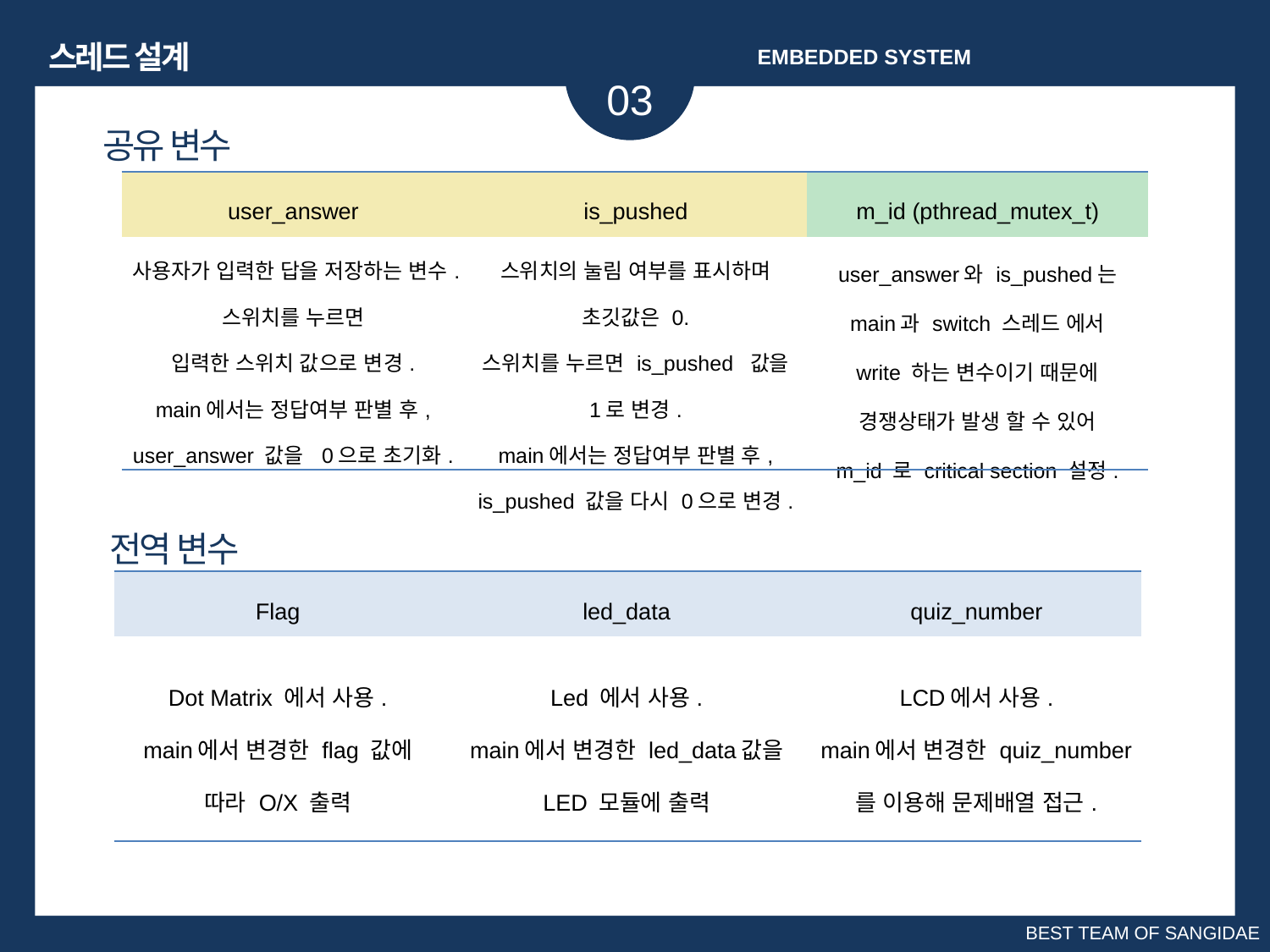

스레드 설계
EMBEDDED SYSTEM
03

공유 변수
| user\_answer | is\_pushed | m\_id (pthread\_mutex\_t) |
| --- | --- | --- |
| 사용자가 입력한 답을 저장하는 변수. 스위치를 누르면 입력한 스위치 값으로 변경. main에서는 정답여부 판별 후, user\_answer 값을 0으로 초기화. | 스위치의 눌림 여부를 표시하며 초깃값은 0. 스위치를 누르면 is\_pushed 값을 1로 변경. main에서는 정답여부 판별 후, is\_pushed 값을 다시 0으로 변경. | user\_answer와 is\_pushed는 main과 switch 스레드 에서 write 하는 변수이기 때문에 경쟁상태가 발생 할 수 있어 m\_id 로 critical section 설정. |
전역 변수
| Flag | led\_data | quiz\_number |
| --- | --- | --- |
| Dot Matrix 에서 사용. main에서 변경한 flag 값에 따라 O/X 출력 | Led 에서 사용. main에서 변경한 led\_data값을 LED 모듈에 출력 | LCD에서 사용. main에서 변경한 quiz\_number를 이용해 문제배열 접근. |
BEST TEAM OF SANGIDAE